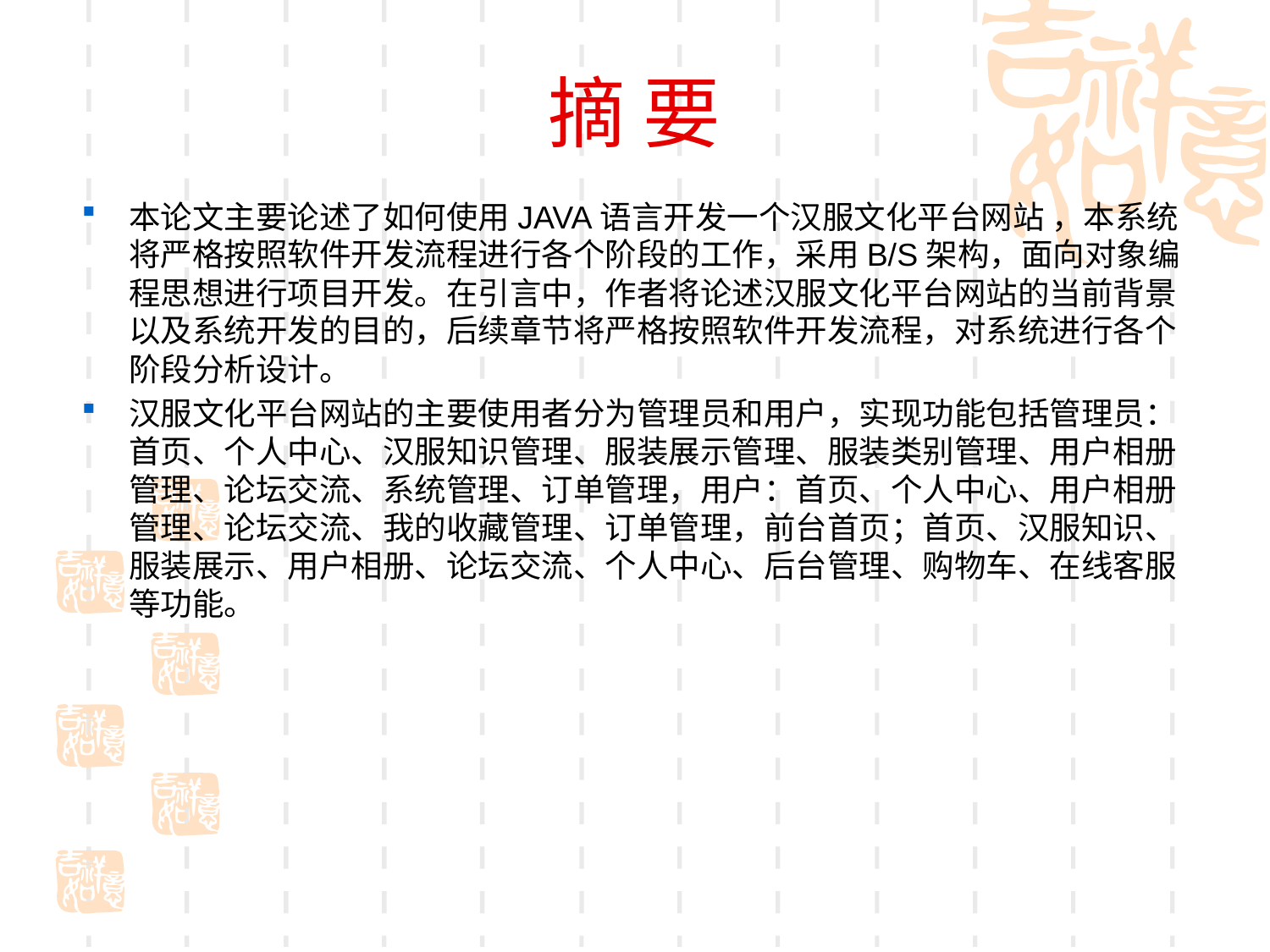

# 摘 要
本论文主要论述了如何使用JAVA语言开发一个汉服文化平台网站 ，本系统将严格按照软件开发流程进行各个阶段的工作，采用B/S架构，面向对象编程思想进行项目开发。在引言中，作者将论述汉服文化平台网站的当前背景以及系统开发的目的，后续章节将严格按照软件开发流程，对系统进行各个阶段分析设计。
汉服文化平台网站的主要使用者分为管理员和用户，实现功能包括管理员：首页、个人中心、汉服知识管理、服装展示管理、服装类别管理、用户相册管理、论坛交流、系统管理、订单管理，用户：首页、个人中心、用户相册管理、论坛交流、我的收藏管理、订单管理，前台首页；首页、汉服知识、服装展示、用户相册、论坛交流、个人中心、后台管理、购物车、在线客服等功能。